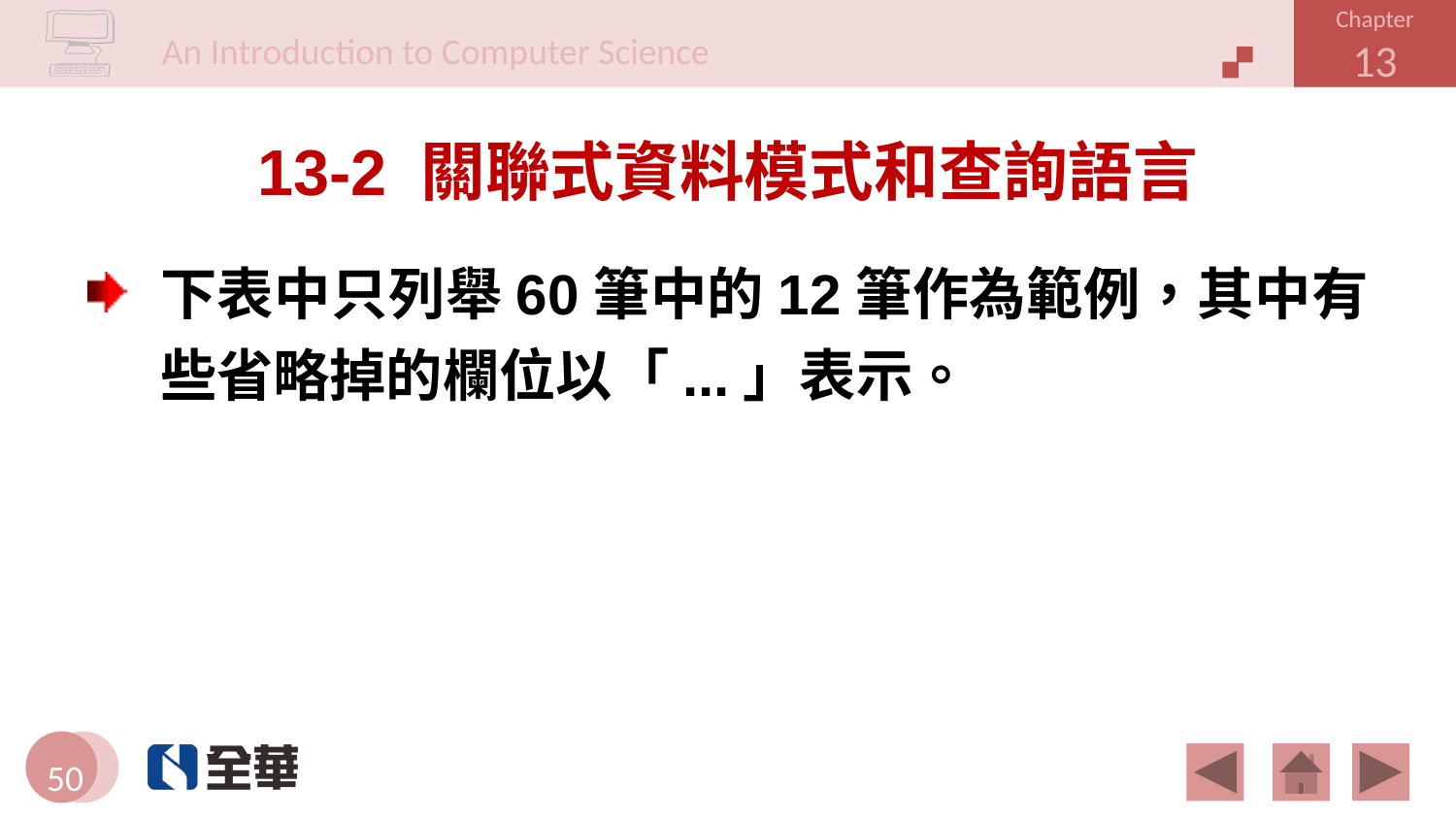

# 13-2 關聯式資料模式和查詢語言
下表中只列舉60筆中的12筆作為範例，其中有些省略掉的欄位以「...」表示。